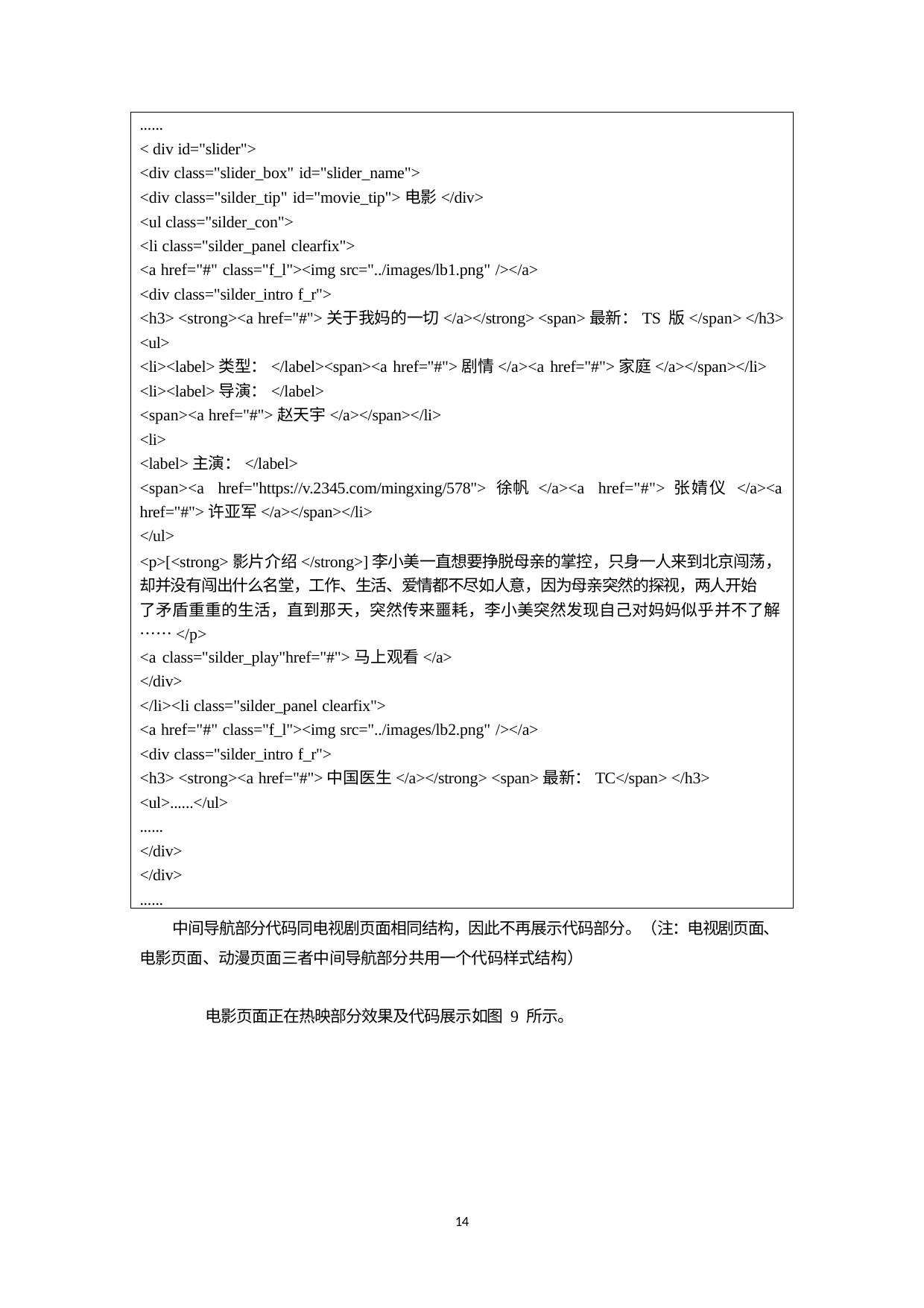

......
< div id="slider">
<div class="slider_box" id="slider_name">
<div class="silder_tip" id="movie_tip">电影</div>
<ul class="silder_con">
<li class="silder_panel clearfix">
<a href="#" class="f_l"><img src="../images/lb1.png" /></a>
<div class="silder_intro f_r">
<h3> <strong><a href="#">关于我妈的一切</a></strong> <span>最新：TS 版</span> </h3>
<ul>
<li><label>类型：</label><span><a href="#">剧情</a><a href="#">家庭</a></span></li>
<li><label>导演：</label>
<span><a href="#">赵天宇</a></span></li>
<li>
<label>主演：</label>
<span><a  href="https://v.2345.com/mingxing/578"> 徐帆 </a><a  href="#"> 张婧仪 </a><a href="#">许亚军</a></span></li>
</ul>
<p>[<strong>影片介绍</strong>]李小美一直想要挣脱母亲的掌控，只身一人来到北京闯荡，却并没有闯出什么名堂，工作、生活、爱情都不尽如人意，因为母亲突然的探视，两人开始
了矛盾重重的生活，直到那天，突然传来噩耗，李小美突然发现自己对妈妈似乎并不了解……</p>
<a class="silder_play"href="#">马上观看</a>
</div>
</li><li class="silder_panel clearfix">
<a href="#" class="f_l"><img src="../images/lb2.png" /></a>
<div class="silder_intro f_r">
<h3> <strong><a href="#">中国医生</a></strong> <span>最新：TC</span> </h3>
<ul>......</ul>
......
</div>
</div>
......
中间导航部分代码同电视剧页面相同结构，因此不再展示代码部分。（注：电视剧页面、电影页面、动漫页面三者中间导航部分共用一个代码样式结构）

电影页面正在热映部分效果及代码展示如图 9 所示。
14